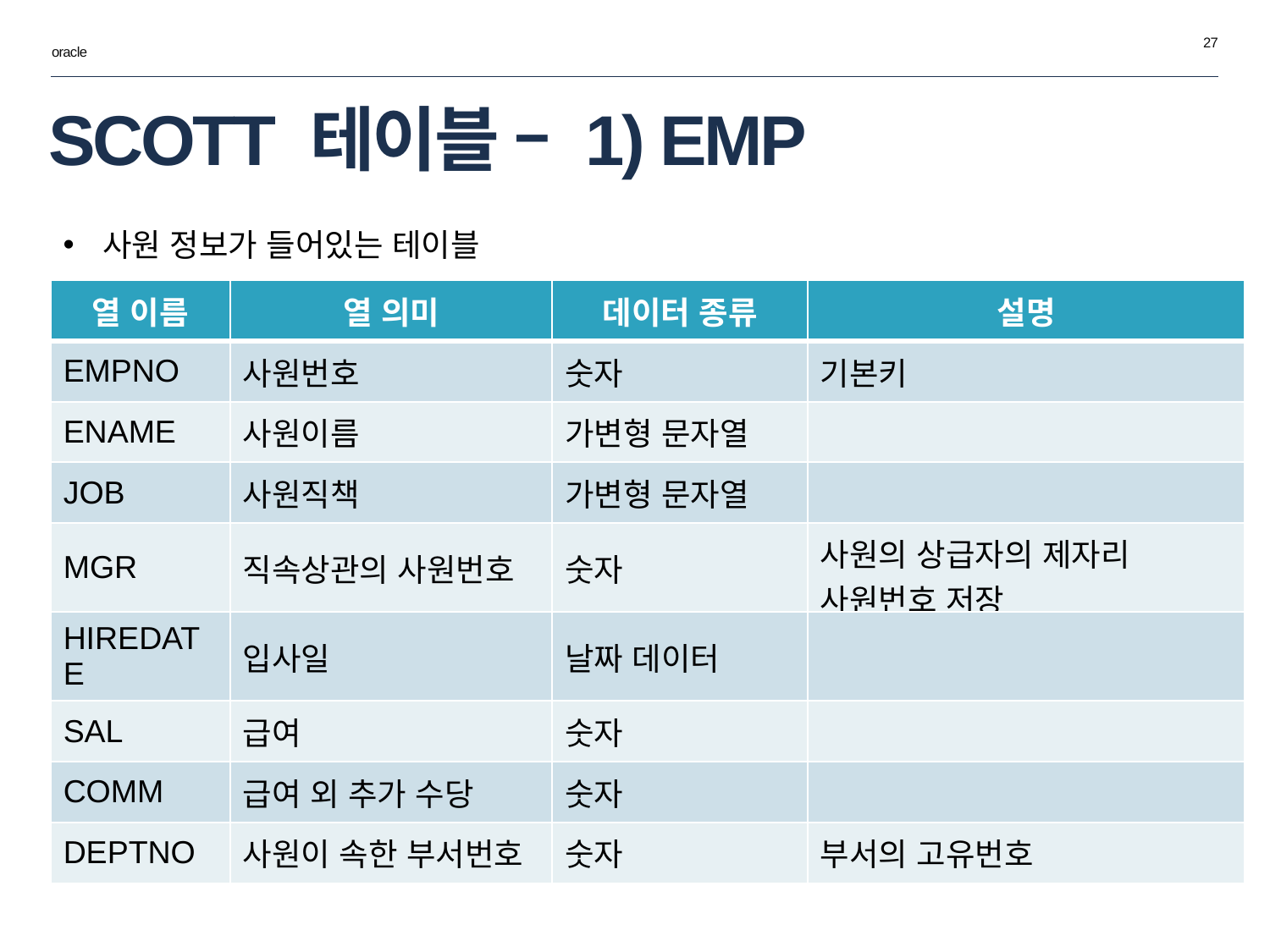

27
oracle
# SCOTT 테이블 – 1) EMP
사원 정보가 들어있는 테이블
| 열 이름 | 열 의미 | 데이터 종류 | 설명 |
| --- | --- | --- | --- |
| EMPNO | 사원번호 | 숫자 | 기본키 |
| ENAME | 사원이름 | 가변형 문자열 |  |
| JOB | 사원직책 | 가변형 문자열 |  |
| MGR | 직속상관의 사원번호 | 숫자 | 사원의 상급자의 제자리 사원번호 저장 |
| HIREDATE | 입사일 | 날짜 데이터 |  |
| SAL | 급여 | 숫자 |  |
| COMM | 급여 외 추가 수당 | 숫자 |  |
| DEPTNO | 사원이 속한 부서번호 | 숫자 | 부서의 고유번호 |